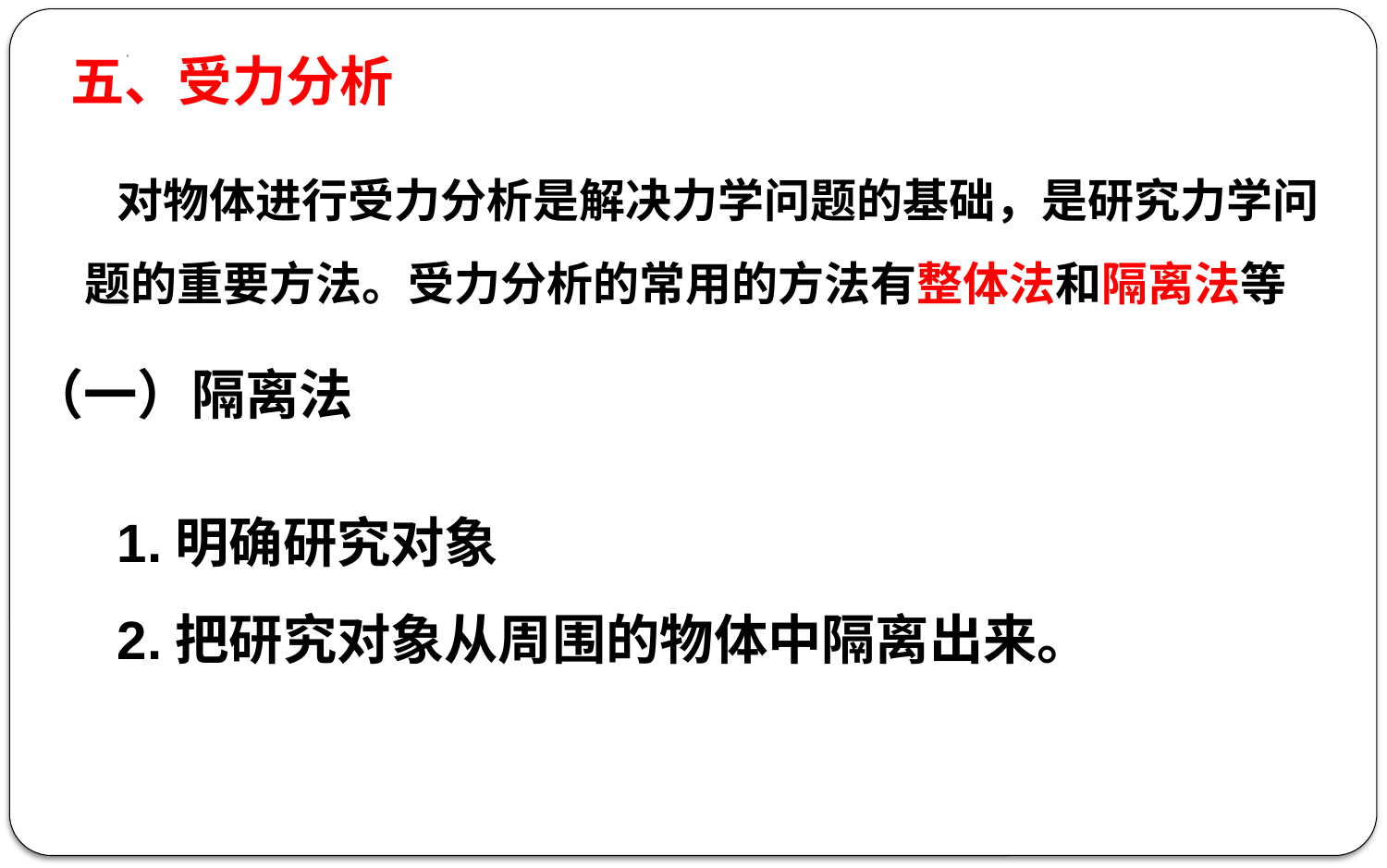

五、受力分析
  对物体进行受力分析是解决力学问题的基础，是研究力学问题的重要方法。受力分析的常用的方法有整体法和隔离法等
（一）隔离法
1.明确研究对象
2.把研究对象从周围的物体中隔离出来。